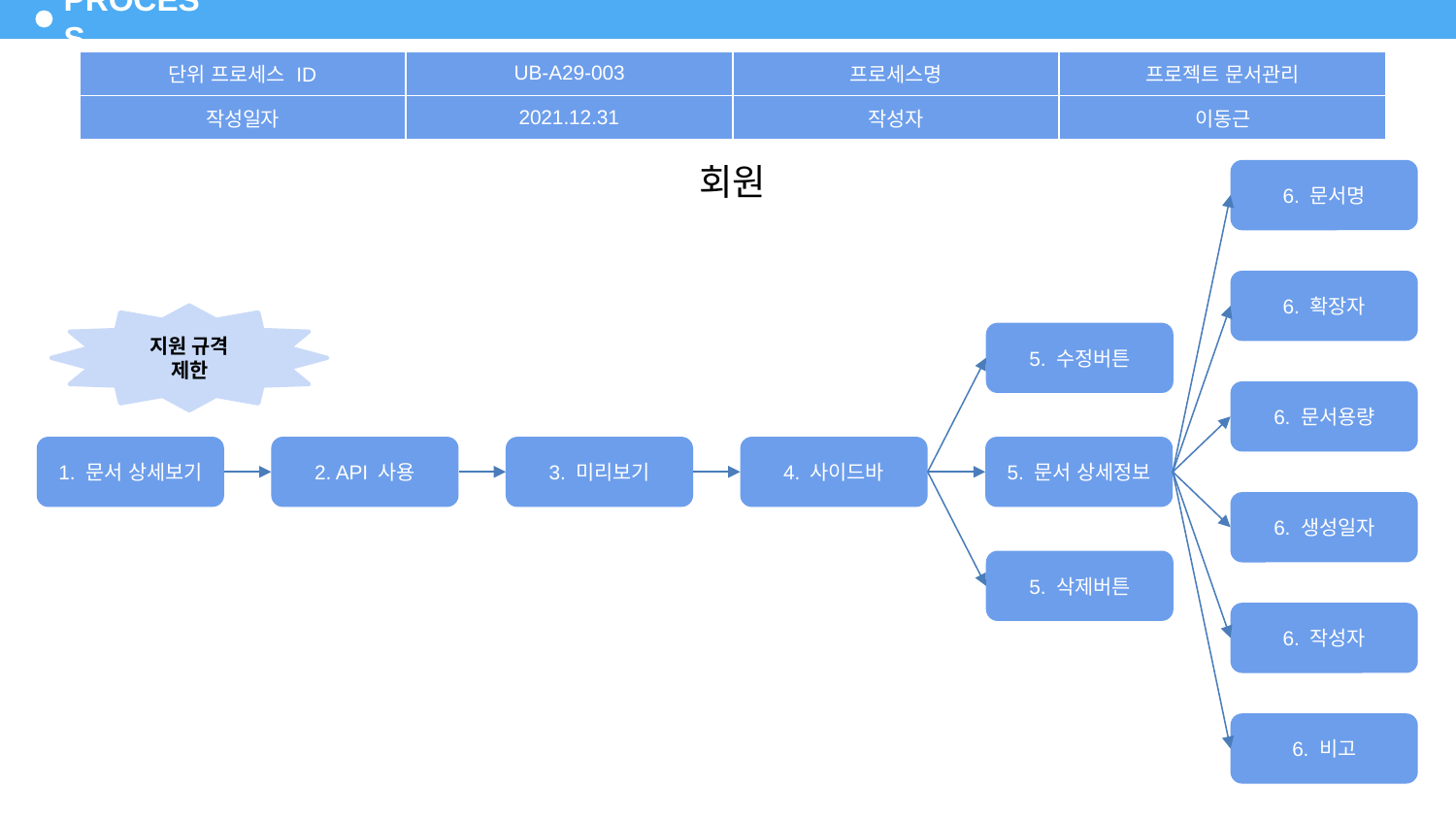

# PROCESS
| 단위 프로세스 ID | UB-A29-003 | 프로세스명 | 프로젝트 문서관리 |
| --- | --- | --- | --- |
| 작성일자 | 2021.12.31 | 작성자 | 이동근 |
회원
6. 문서명
6. 확장자
지원 규격 제한
5. 수정버튼
6. 문서용량
5. 문서 상세정보
1. 문서 상세보기
2. API 사용
3. 미리보기
4. 사이드바
6. 생성일자
5. 삭제버튼
6. 작성자
6. 비고